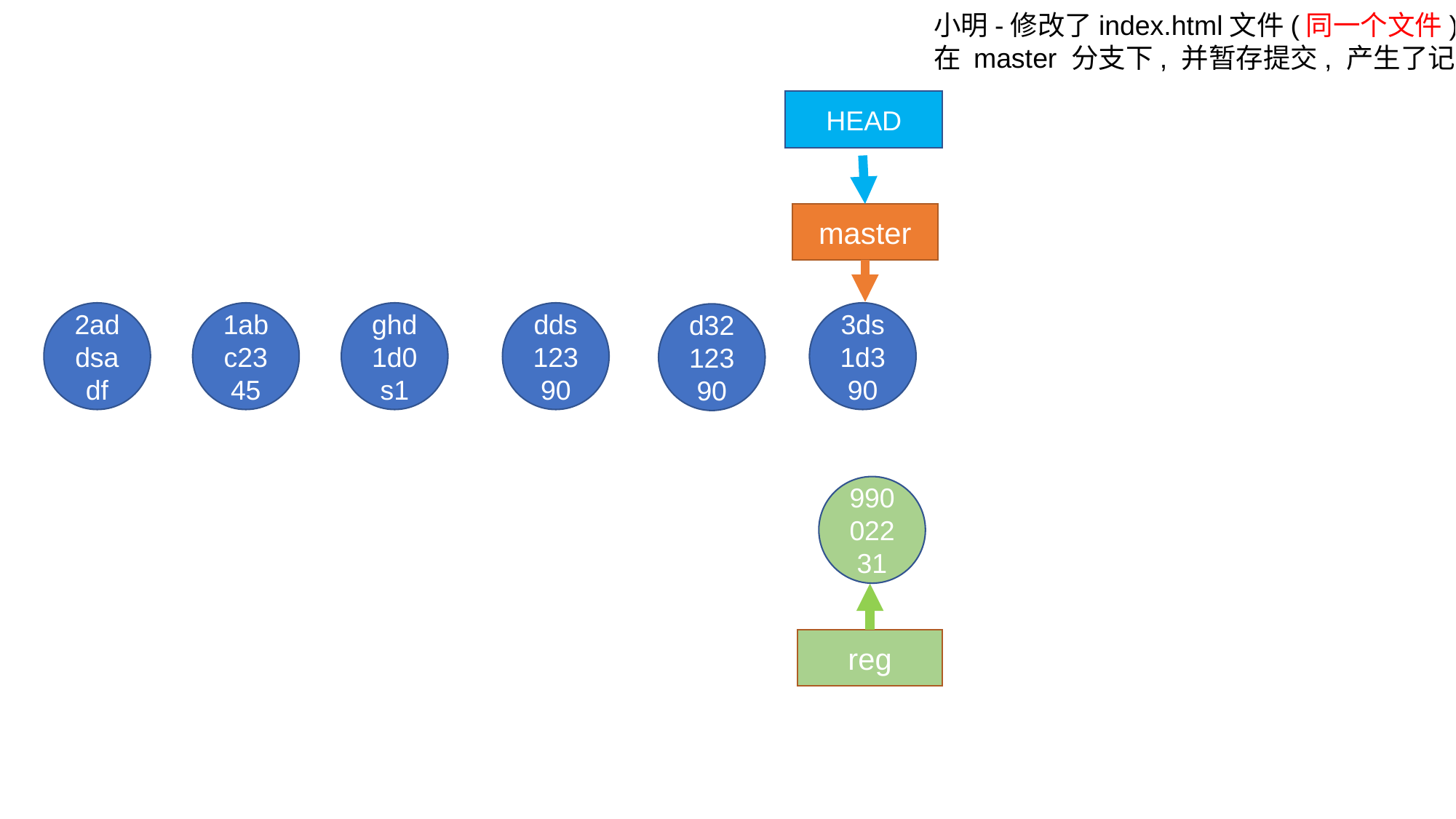

小明-修改了index.html文件(同一个文件)
在 master 分支下, 并暂存提交, 产生了记录
HEAD
master
2addsadf
1abc2345
ghd1d0s1
dds12390
3ds1d390
d3212390
99002231
reg